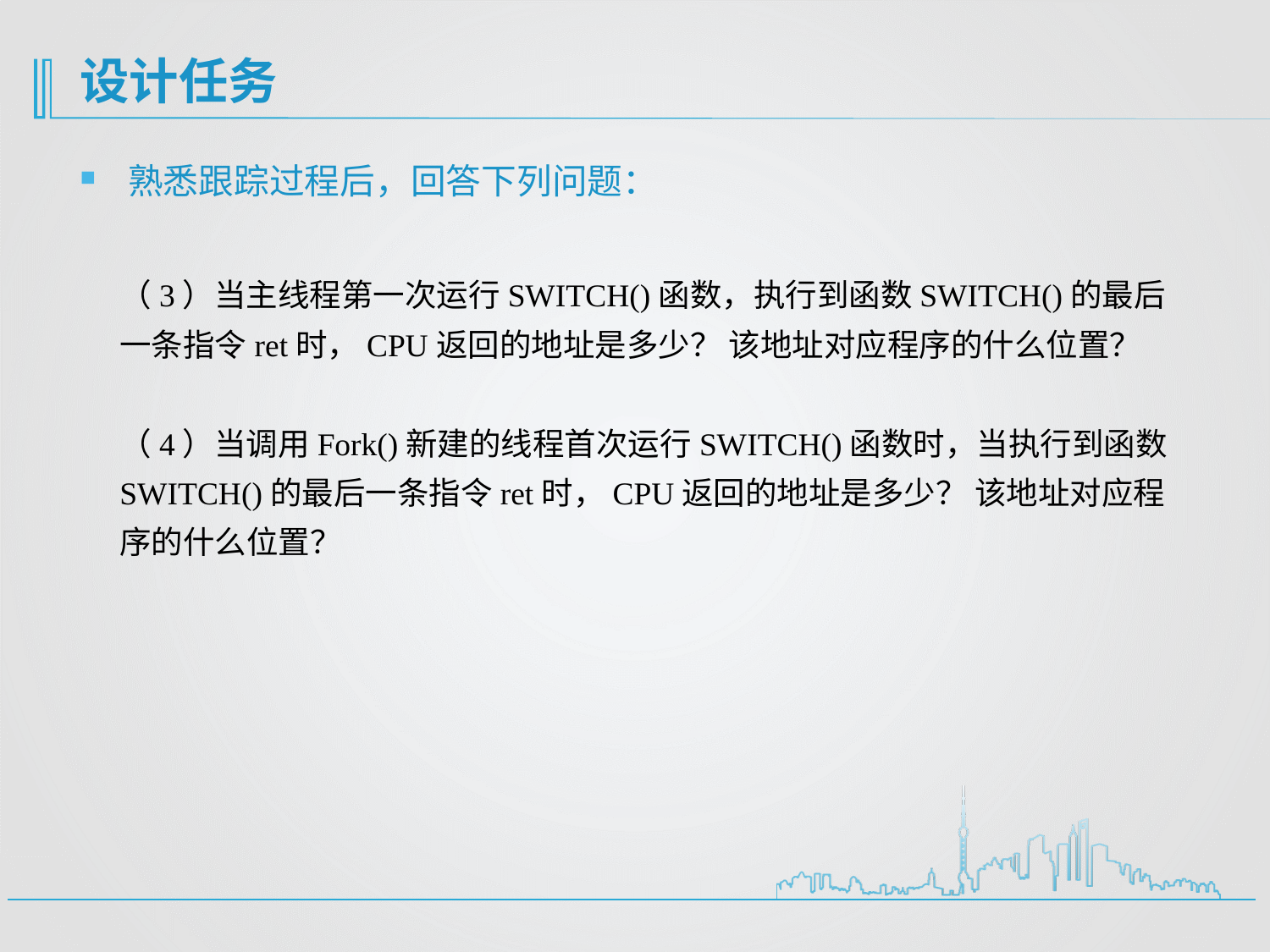

# 设计任务
熟悉跟踪过程后，回答下列问题：

（3）当主线程第一次运行SWITCH()函数，执行到函数SWITCH()的最后一条指令ret时，CPU返回的地址是多少？ 该地址对应程序的什么位置？

（4）当调用Fork()新建的线程首次运行SWITCH()函数时，当执行到函数SWITCH()的最后一条指令ret时，CPU返回的地址是多少？ 该地址对应程序的什么位置？